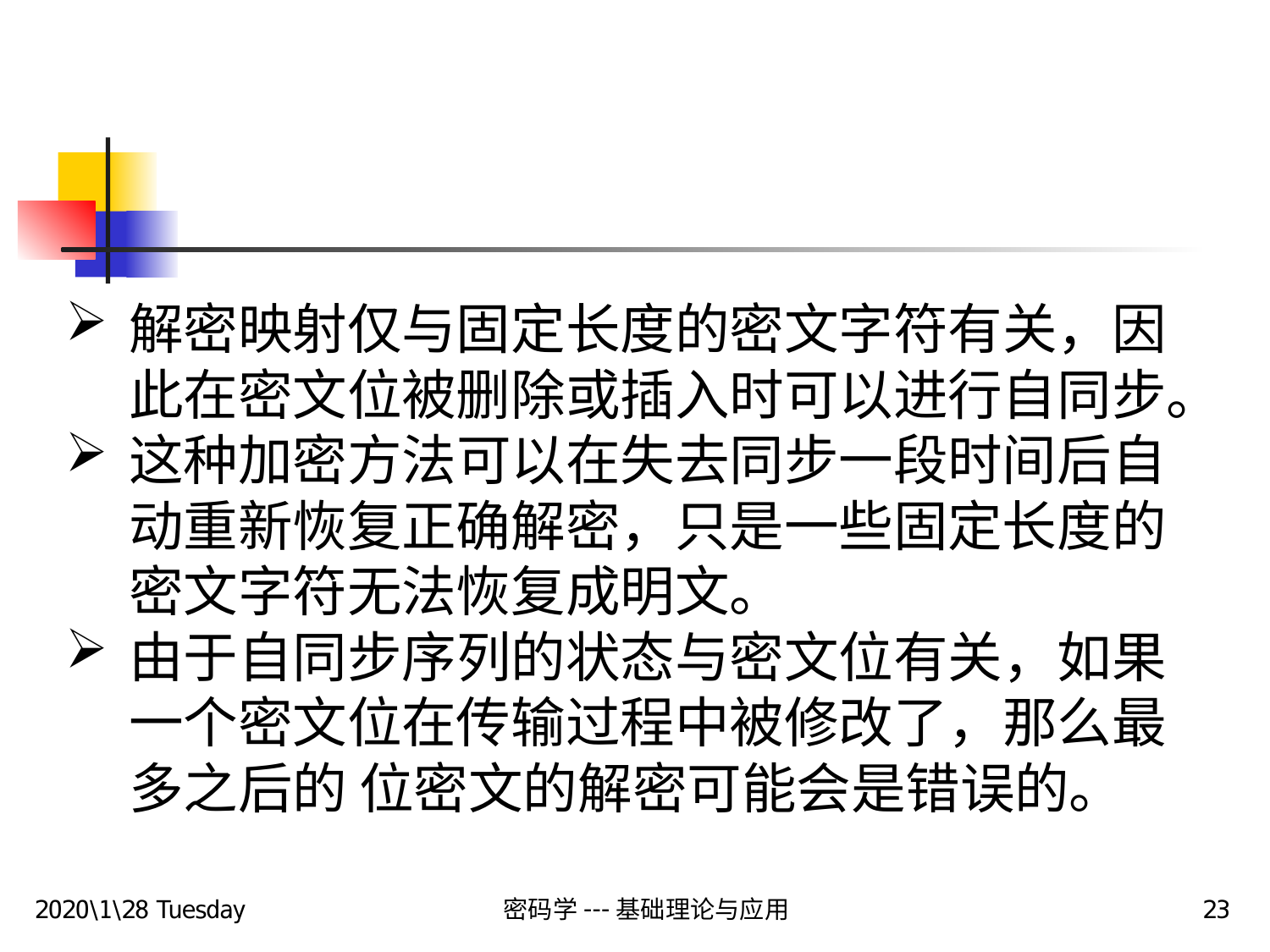

解密映射仅与固定长度的密文字符有关，因此在密文位被删除或插入时可以进行自同步。
这种加密方法可以在失去同步一段时间后自动重新恢复正确解密，只是一些固定长度的密文字符无法恢复成明文。
由于自同步序列的状态与密文位有关，如果一个密文位在传输过程中被修改了，那么最多之后的 位密文的解密可能会是错误的。
2020\1\28 Tuesday
密码学---基础理论与应用
23